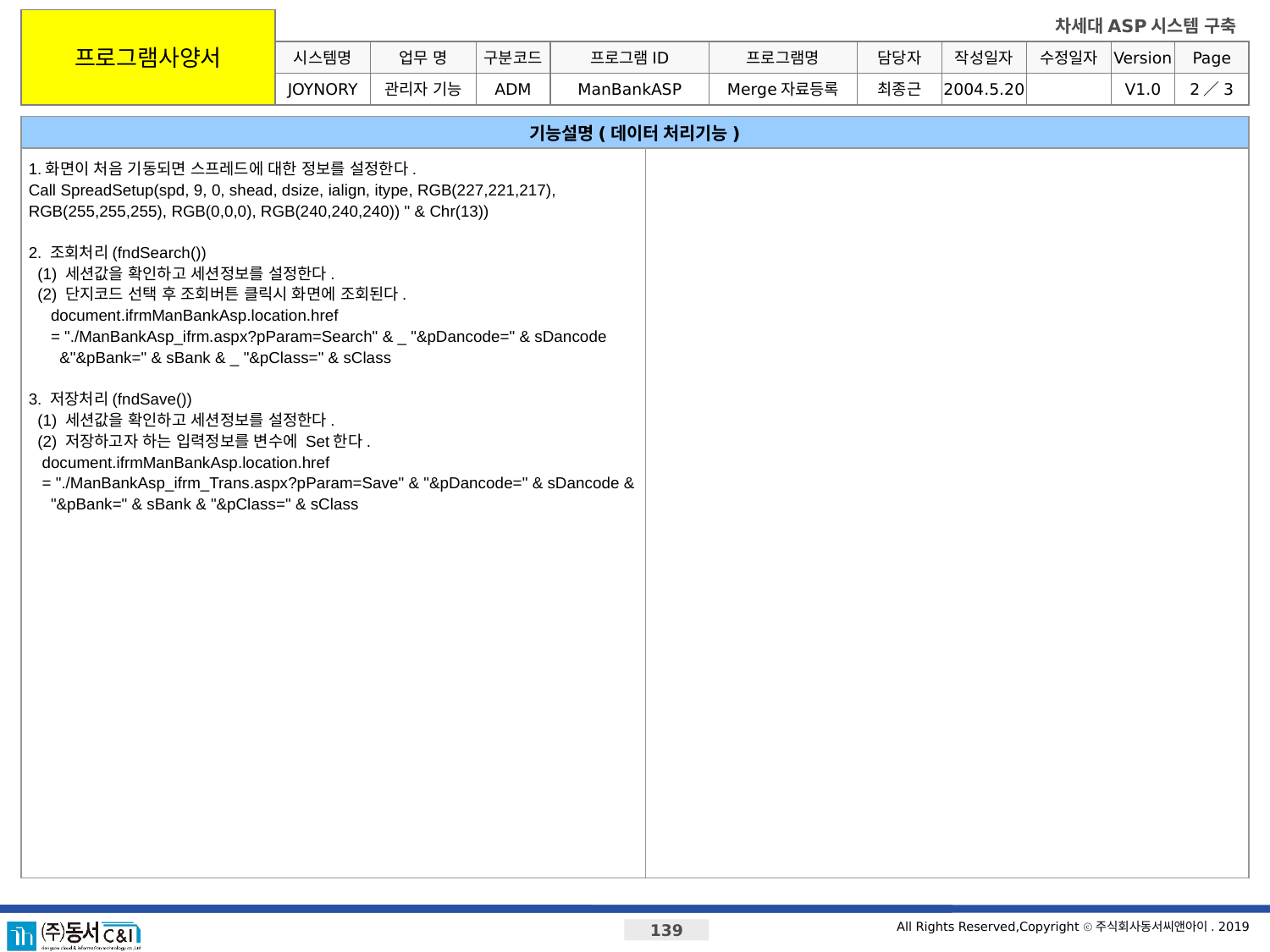

프로그램사양서
시스템명
업무 명
구분코드
프로그램ID
프로그램명
JOYNORY
관리자 기능
ADM
ManBankASP
Merge자료등록
최종근
2004.5.20

V1.0
2／3
기능설명(데이터 처리기능)
1.화면이 처음 기동되면 스프레드에 대한 정보를 설정한다.
Call SpreadSetup(spd, 9, 0, shead, dsize, ialign, itype, RGB(227,221,217), RGB(255,255,255), RGB(0,0,0), RGB(240,240,240)) " & Chr(13))

2. 조회처리(fndSearch())
  (1) 세션값을 확인하고 세션정보를 설정한다.
  (2) 단지코드 선택 후 조회버튼 클릭시 화면에 조회된다.
     document.ifrmManBankAsp.location.href
     = "./ManBankAsp_ifrm.aspx?pParam=Search" & _ "&pDancode=" & sDancode
       &"&pBank=" & sBank & _ "&pClass=" & sClass

3. 저장처리(fndSave())
  (1) 세션값을 확인하고 세션정보를 설정한다.
  (2) 저장하고자 하는 입력정보를 변수에 Set한다.
   document.ifrmManBankAsp.location.href
   = "./ManBankAsp_ifrm_Trans.aspx?pParam=Save" & "&pDancode=" & sDancode &
     "&pBank=" & sBank & "&pClass=" & sClass